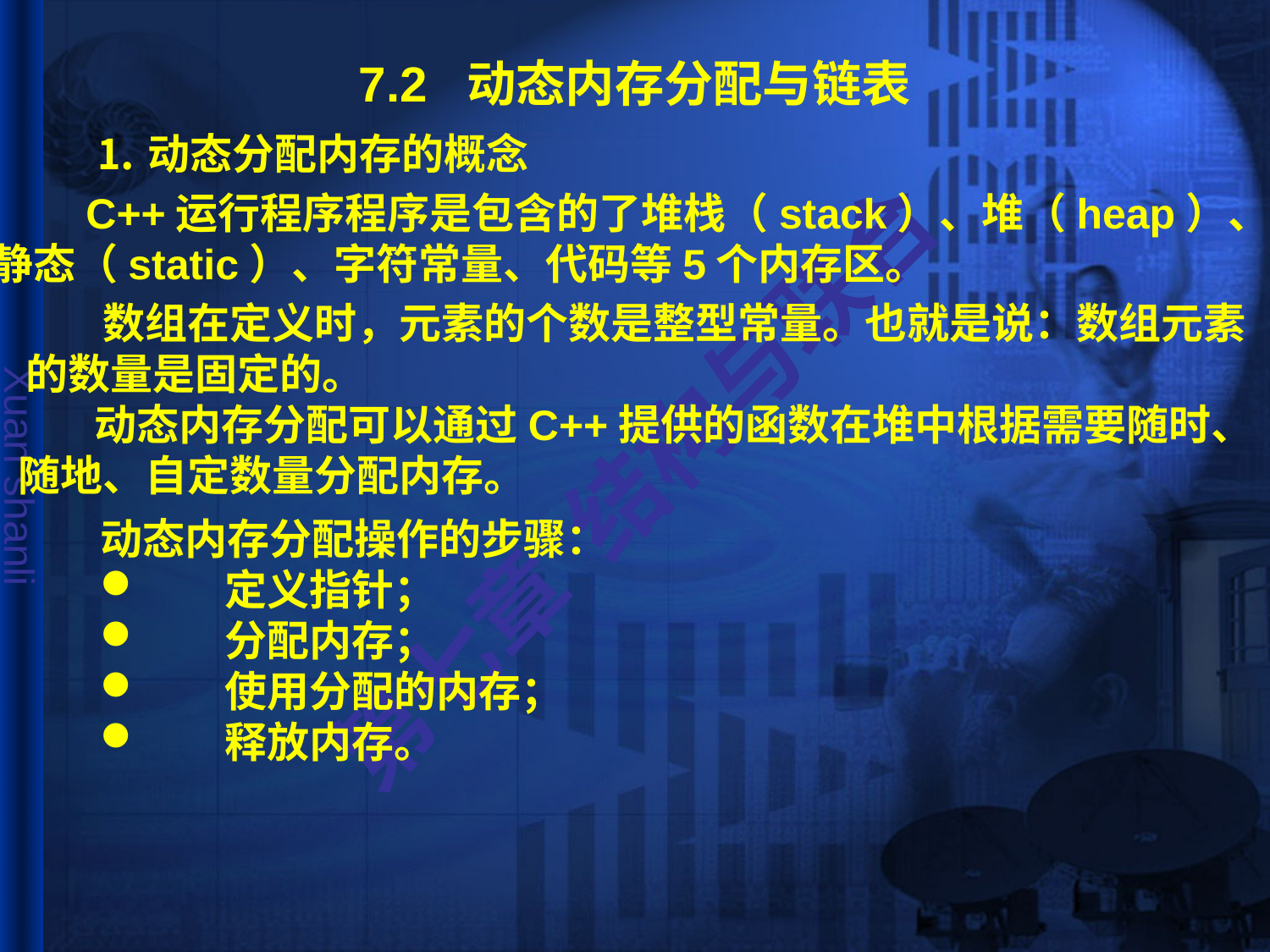

# 7.2  动态内存分配与链表
        ⒈动态分配内存的概念
        C++运行程序程序是包含的了堆栈（stack）、堆（heap）、
静态（static）、字符常量、代码等5个内存区。
       数组在定义时，元素的个数是整型常量。也就是说：数组元素
的数量是固定的。
       动态内存分配可以通过C++提供的函数在堆中根据需要随时、
随地、自定数量分配内存。
动态内存分配操作的步骤：
       定义指针；
       分配内存；
       使用分配的内存；
       释放内存。